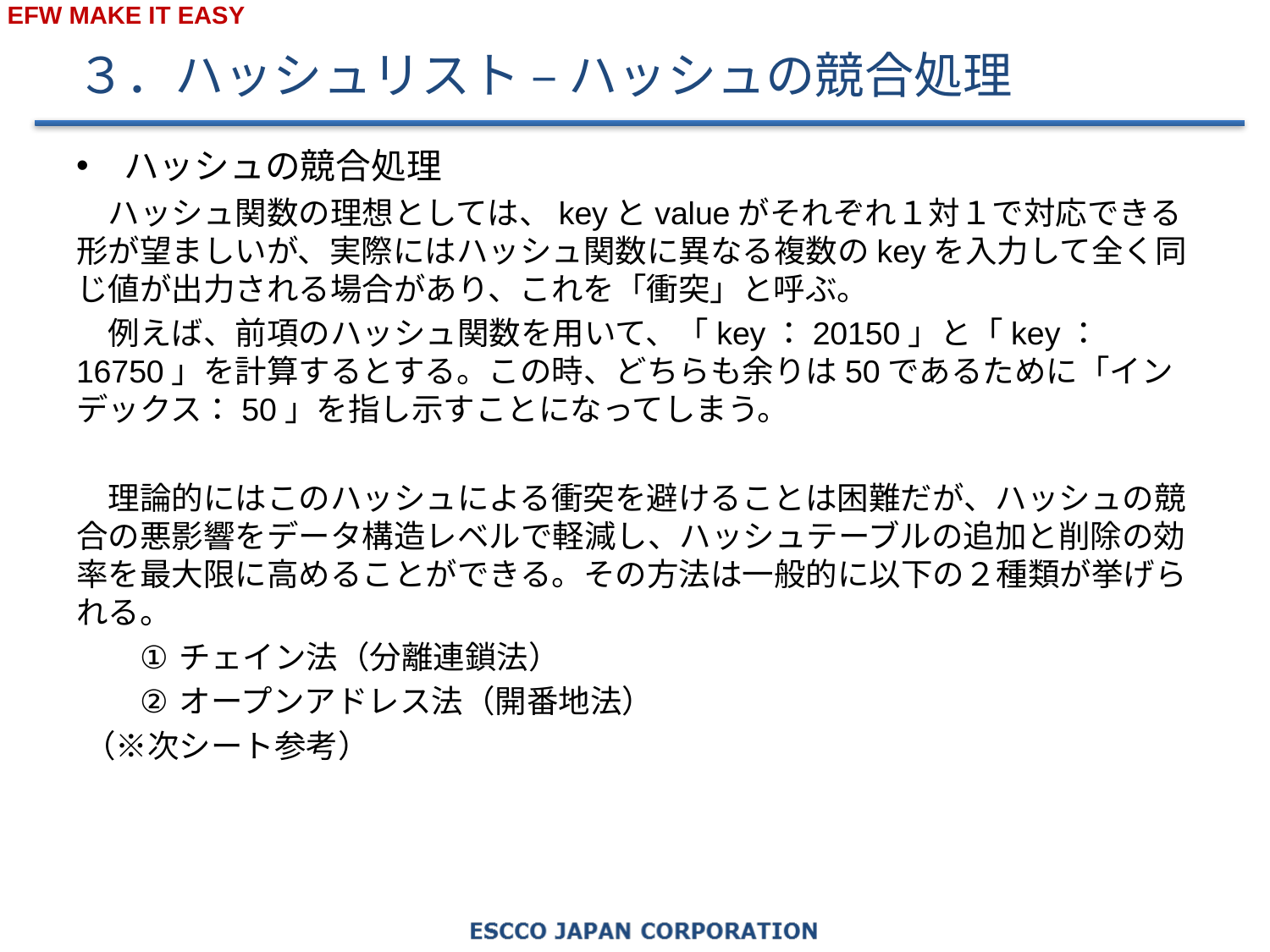

# ３．ハッシュリスト – ハッシュの競合処理
ハッシュの競合処理
　ハッシュ関数の理想としては、keyとvalueがそれぞれ１対１で対応できる形が望ましいが、実際にはハッシュ関数に異なる複数のkeyを入力して全く同じ値が出力される場合があり、これを「衝突」と呼ぶ。
　例えば、前項のハッシュ関数を用いて、「key：20150」と「key：16750」を計算するとする。この時、どちらも余りは50であるために「インデックス：50」を指し示すことになってしまう。

　理論的にはこのハッシュによる衝突を避けることは困難だが、ハッシュの競合の悪影響をデータ構造レベルで軽減し、ハッシュテーブルの追加と削除の効率を最大限に高めることができる。その方法は一般的に以下の２種類が挙げられる。
チェイン法（分離連鎖法）
オープンアドレス法（開番地法）
（※次シート参考）